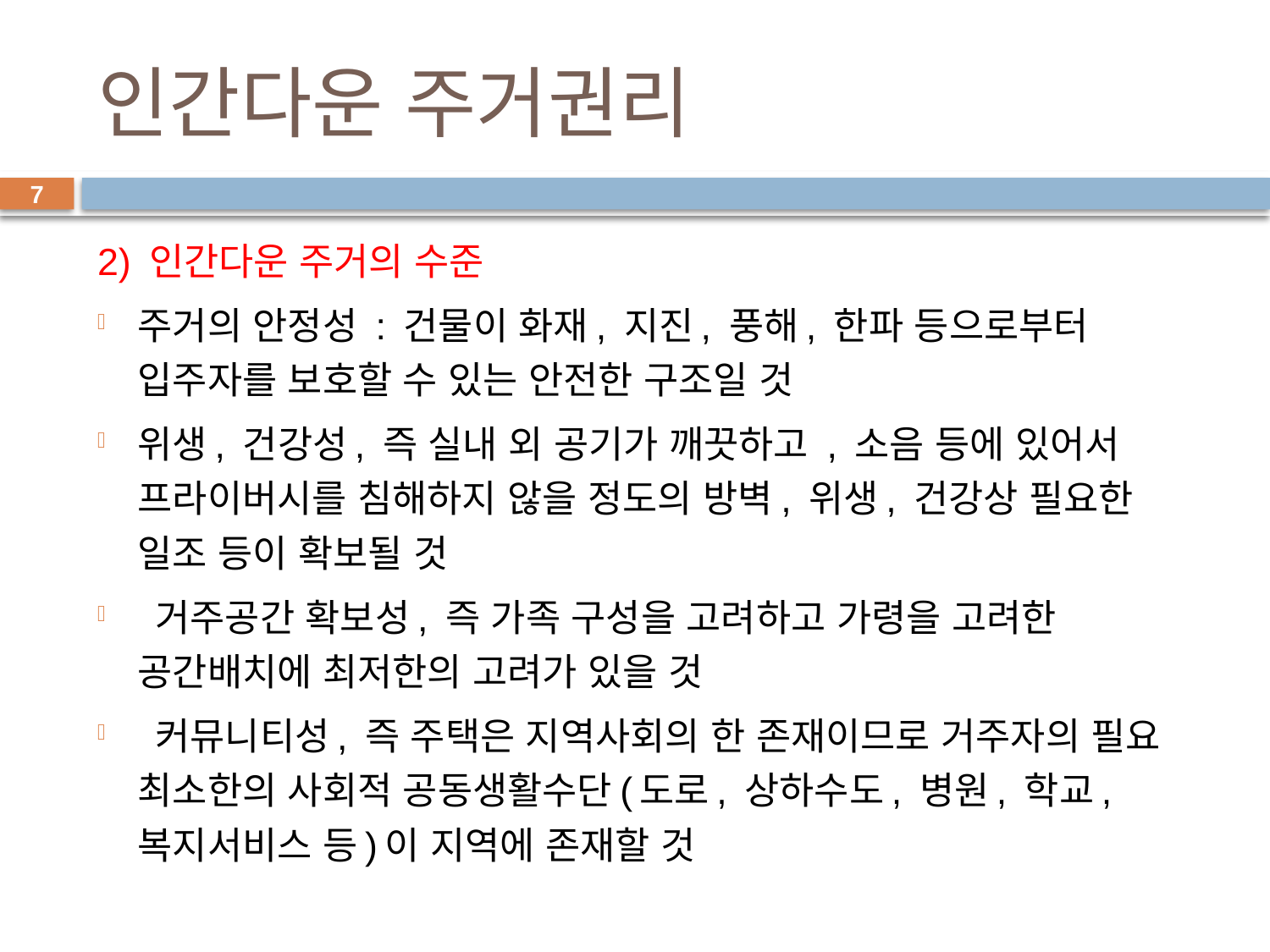

# 인간다운 주거권리
7
2) 인간다운 주거의 수준
주거의 안정성 : 건물이 화재, 지진, 풍해, 한파 등으로부터 입주자를 보호할 수 있는 안전한 구조일 것
위생, 건강성, 즉 실내 외 공기가 깨끗하고 , 소음 등에 있어서 프라이버시를 침해하지 않을 정도의 방벽, 위생, 건강상 필요한 일조 등이 확보될 것
 거주공간 확보성, 즉 가족 구성을 고려하고 가령을 고려한 공간배치에 최저한의 고려가 있을 것
 커뮤니티성, 즉 주택은 지역사회의 한 존재이므로 거주자의 필요 최소한의 사회적 공동생활수단(도로, 상하수도, 병원, 학교, 복지서비스 등)이 지역에 존재할 것